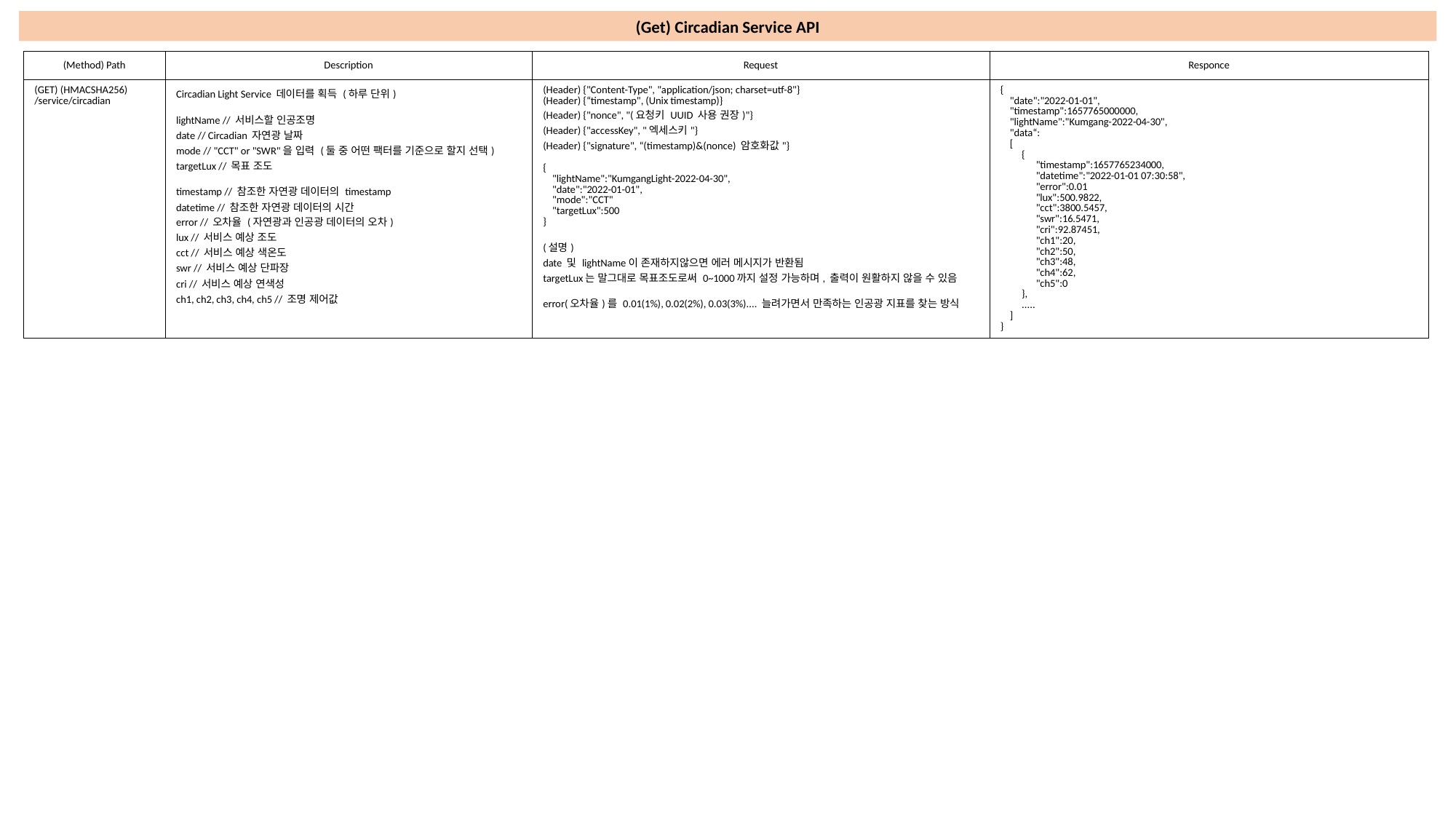

(Get) Circadian Service API
| (Method) Path | Description | Request | Responce |
| --- | --- | --- | --- |
| (GET) (HMACSHA256) /service/circadian | Circadian Light Service 데이터를 획득 (하루 단위) lightName // 서비스할 인공조명 date // Circadian 자연광 날짜 mode // "CCT" or "SWR"을 입력 (둘 중 어떤 팩터를 기준으로 할지 선택) targetLux // 목표 조도 timestamp // 참조한 자연광 데이터의 timestamp datetime // 참조한 자연광 데이터의 시간 error // 오차율 (자연광과 인공광 데이터의 오차) lux // 서비스 예상 조도 cct // 서비스 예상 색온도 swr // 서비스 예상 단파장 cri // 서비스 예상 연색성 ch1, ch2, ch3, ch4, ch5 // 조명 제어값 | (Header) {"Content-Type", "application/json; charset=utf-8"} (Header) {“timestamp", (Unix timestamp)} (Header) {"nonce", "(요청키 UUID 사용 권장)"} (Header) {"accessKey", "엑세스키"} (Header) {"signature", “(timestamp)&(nonce) 암호화값"} { "lightName":"KumgangLight-2022-04-30", "date":"2022-01-01", "mode":"CCT" "targetLux":500 } (설명) date 및 lightName이 존재하지않으면 에러 메시지가 반환됨 targetLux는 말그대로 목표조도로써 0~1000까지 설정 가능하며, 출력이 원활하지 않을 수 있음 error(오차율)를 0.01(1%), 0.02(2%), 0.03(3%).... 늘려가면서 만족하는 인공광 지표를 찾는 방식 | { "date":"2022-01-01", "timestamp":1657765000000, "lightName":"Kumgang-2022-04-30", "data“: [ { "timestamp":1657765234000, "datetime":"2022-01-01 07:30:58", "error":0.01 "lux":500.9822, "cct":3800.5457, "swr":16.5471, "cri":92.87451, "ch1":20, "ch2":50, "ch3":48, "ch4":62, "ch5":0 }, ..... ] } |